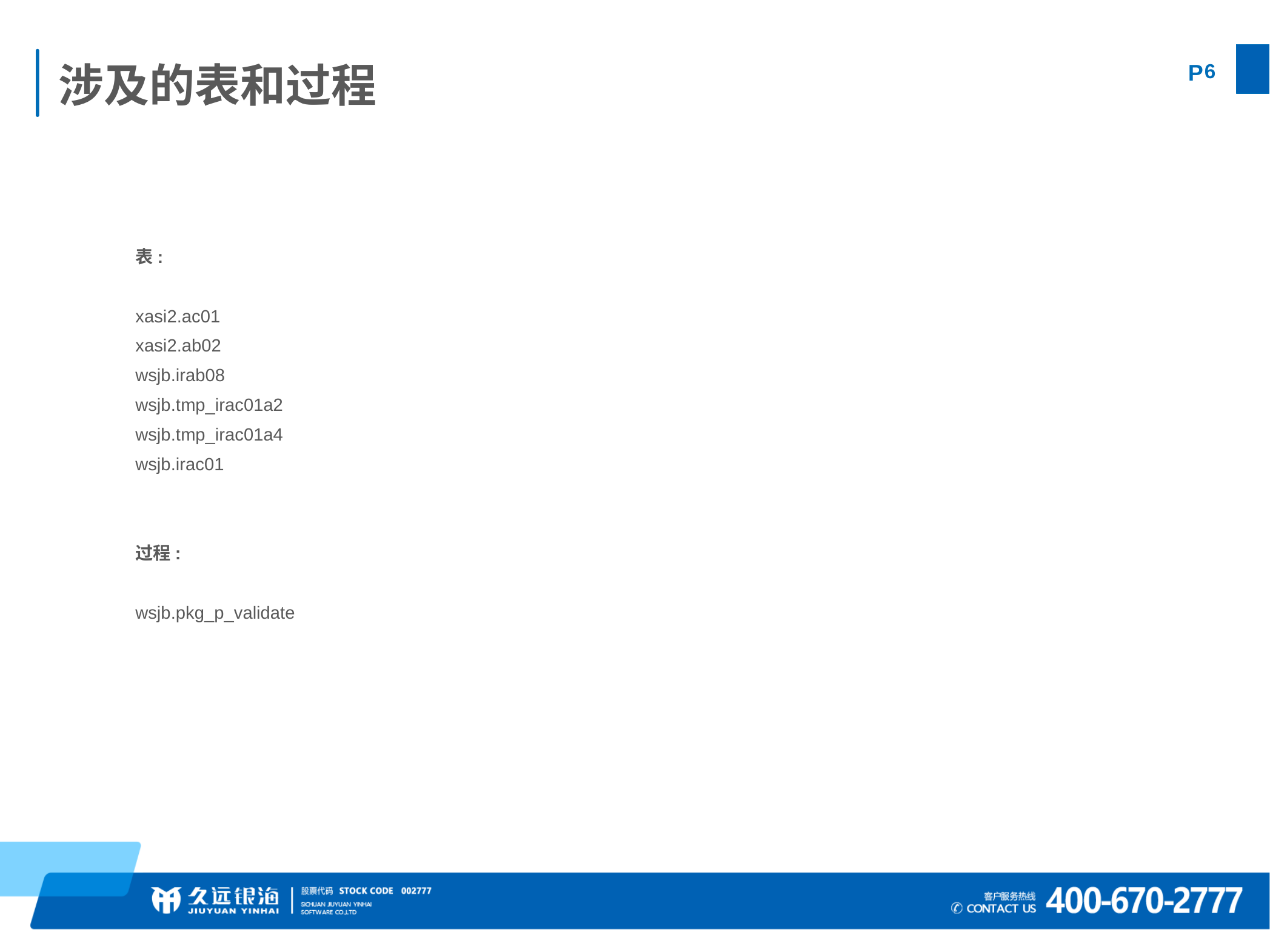

涉及的表和过程
表:

xasi2.ac01
xasi2.ab02
wsjb.irab08
wsjb.tmp_irac01a2
wsjb.tmp_irac01a4
wsjb.irac01

过程:

wsjb.pkg_p_validate